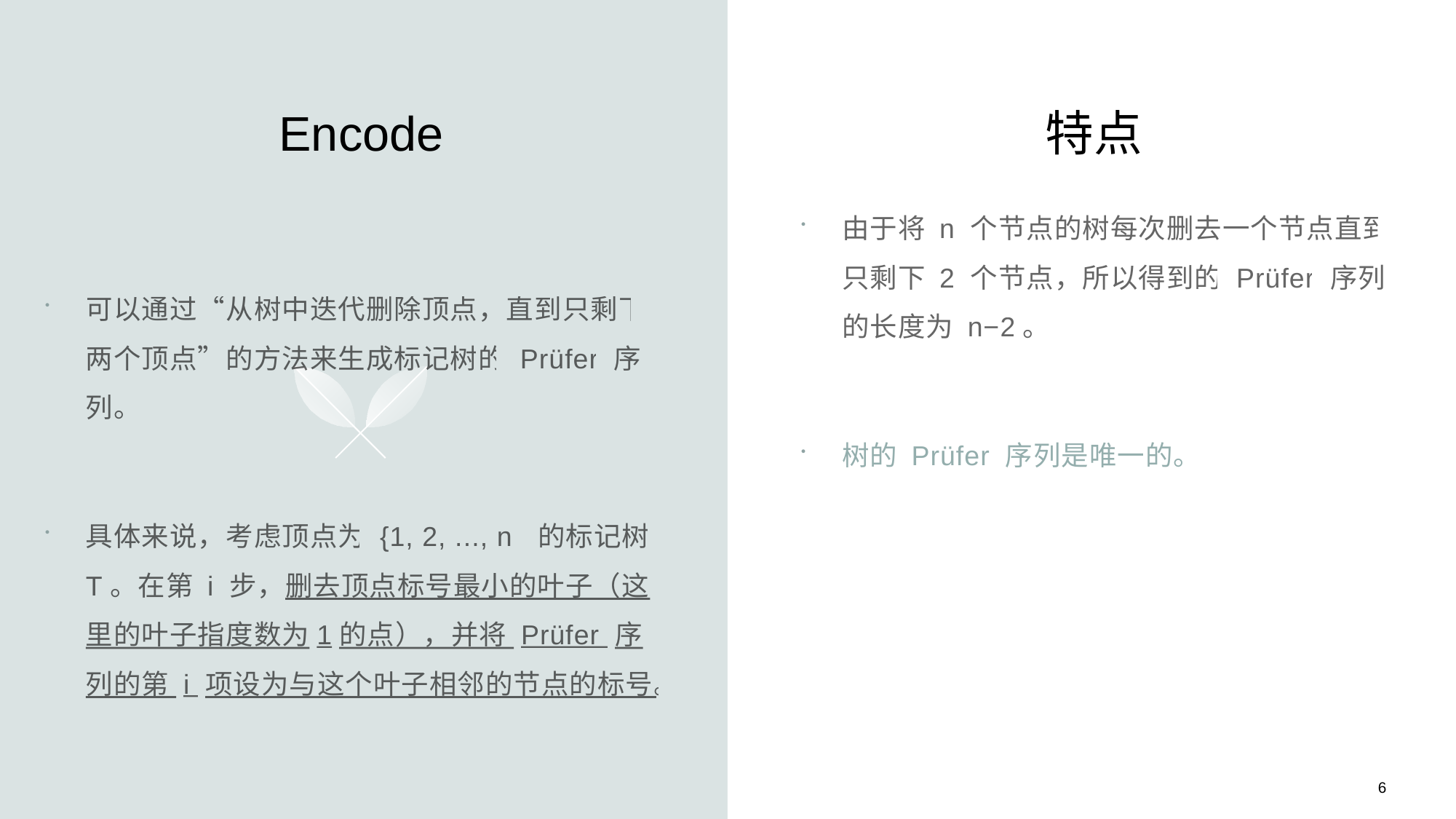

Encode
特点
由于将 n 个节点的树每次删去一个节点直到只剩下 2 个节点，所以得到的 Prüfer 序列的长度为 n−2。

树的 Prüfer 序列是唯一的。

可以通过“从树中迭代删除顶点，直到只剩下两个顶点”的方法来生成标记树的 Prüfer 序列。

具体来说，考虑顶点为 {1, 2, ..., n} 的标记树 T。在第 i 步，删去顶点标号最小的叶子（这里的叶子指度数为1的点），并将 Prüfer 序列的第 i 项设为与这个叶子相邻的节点的标号。
6